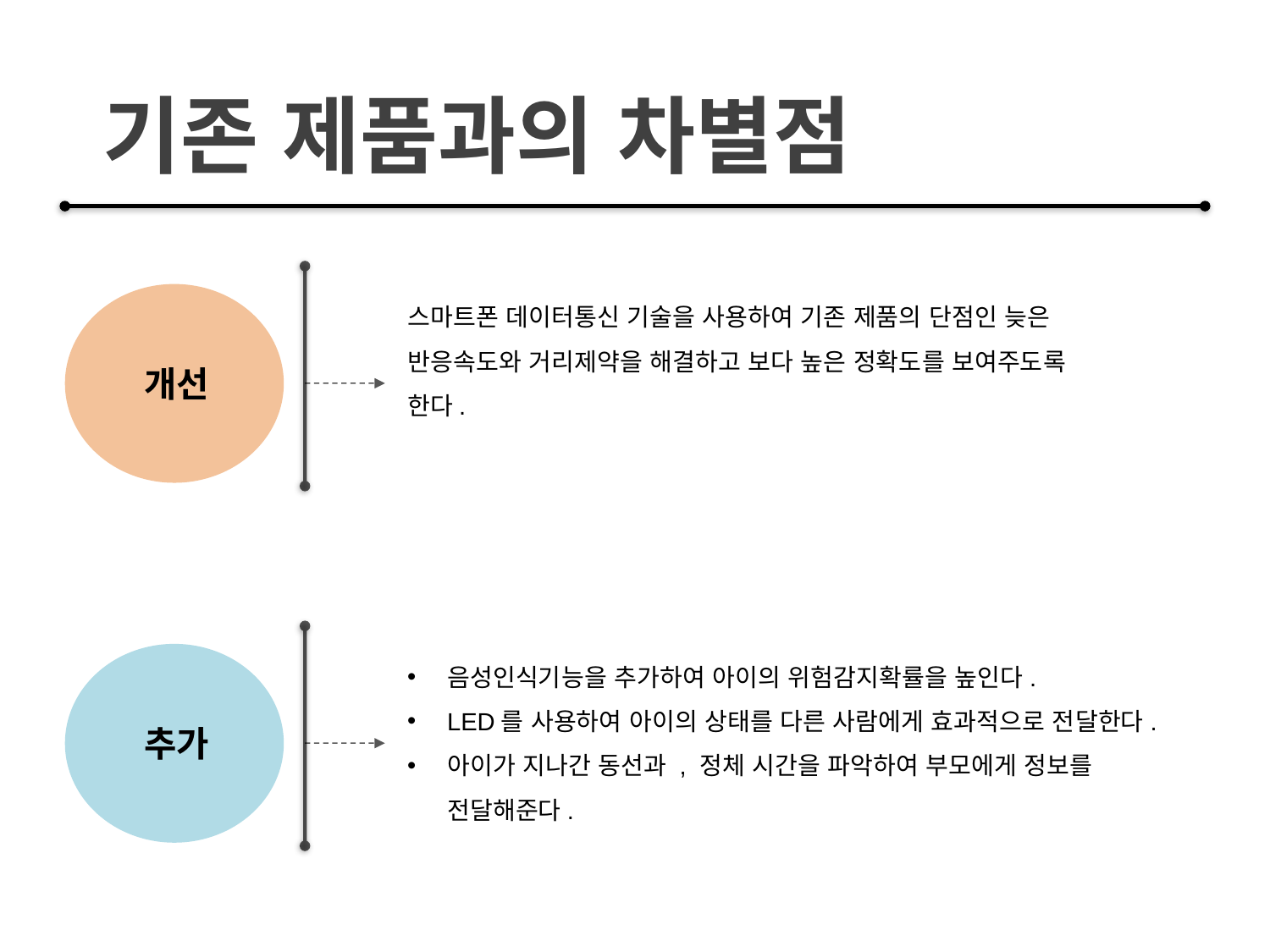

기존 제품과의 차별점
스마트폰 데이터통신 기술을 사용하여 기존 제품의 단점인 늦은 반응속도와 거리제약을 해결하고 보다 높은 정확도를 보여주도록 한다.

개선
음성인식기능을 추가하여 아이의 위험감지확률을 높인다.
LED를 사용하여 아이의 상태를 다른 사람에게 효과적으로 전달한다.
아이가 지나간 동선과 , 정체 시간을 파악하여 부모에게 정보를 전달해준다.

추가